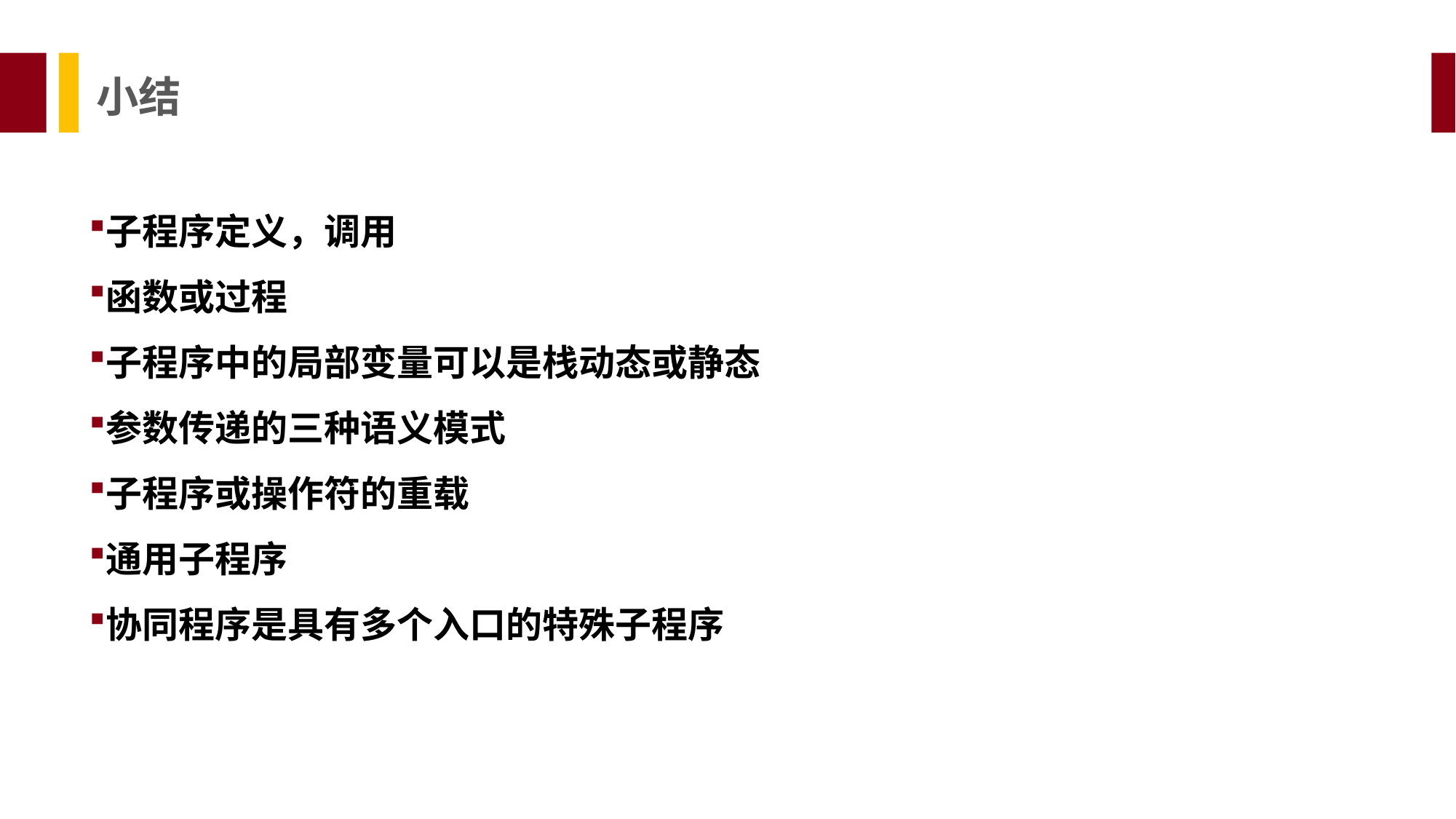

小结
子程序定义，调用
函数或过程
子程序中的局部变量可以是栈动态或静态
参数传递的三种语义模式
子程序或操作符的重载
通用子程序
协同程序是具有多个入口的特殊子程序